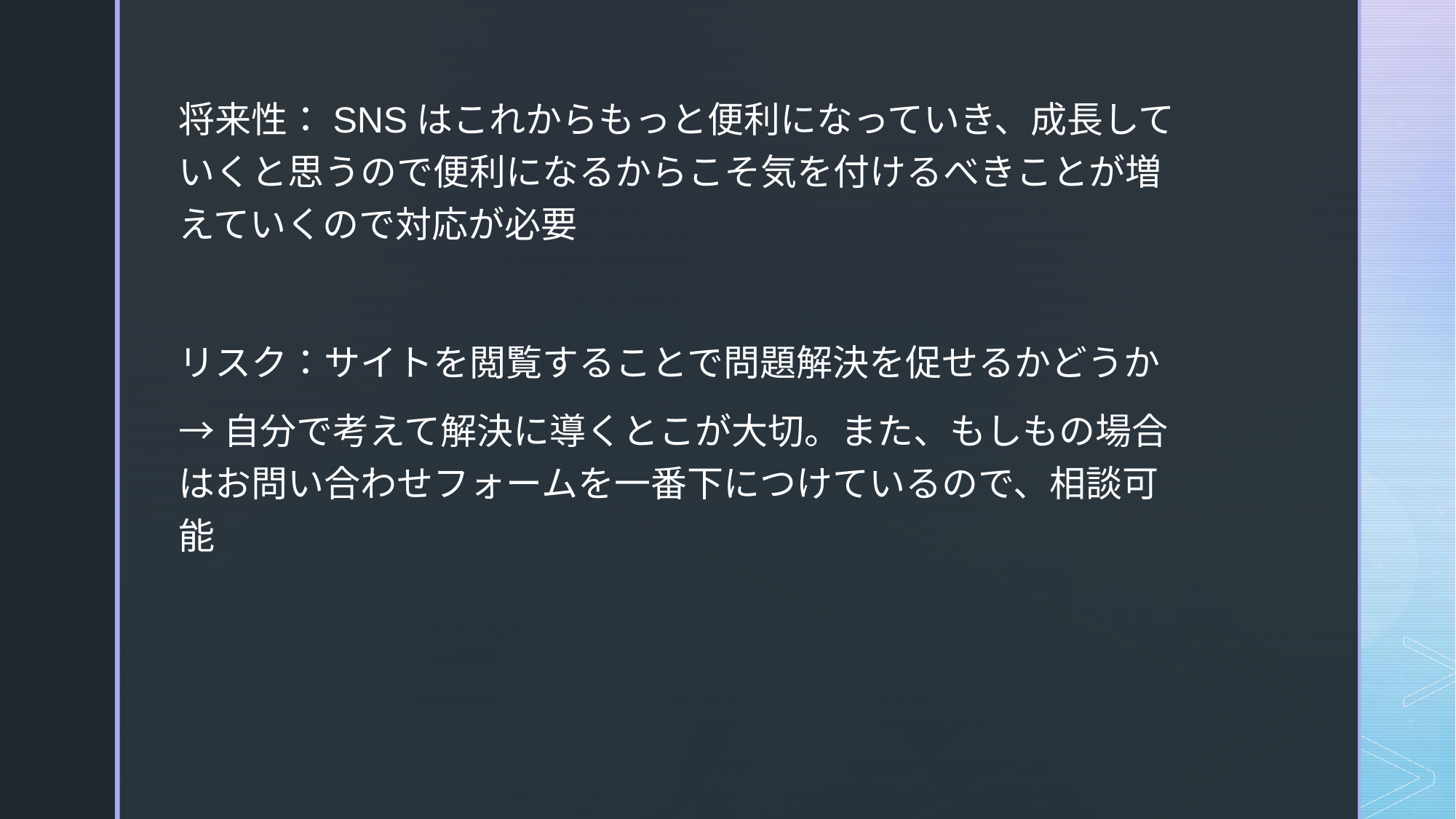

将来性：SNSはこれからもっと便利になっていき、成長していくと思うので便利になるからこそ気を付けるべきことが増えていくので対応が必要

リスク：サイトを閲覧することで問題解決を促せるかどうか
→自分で考えて解決に導くとこが大切。また、もしもの場合はお問い合わせフォームを一番下につけているので、相談可能